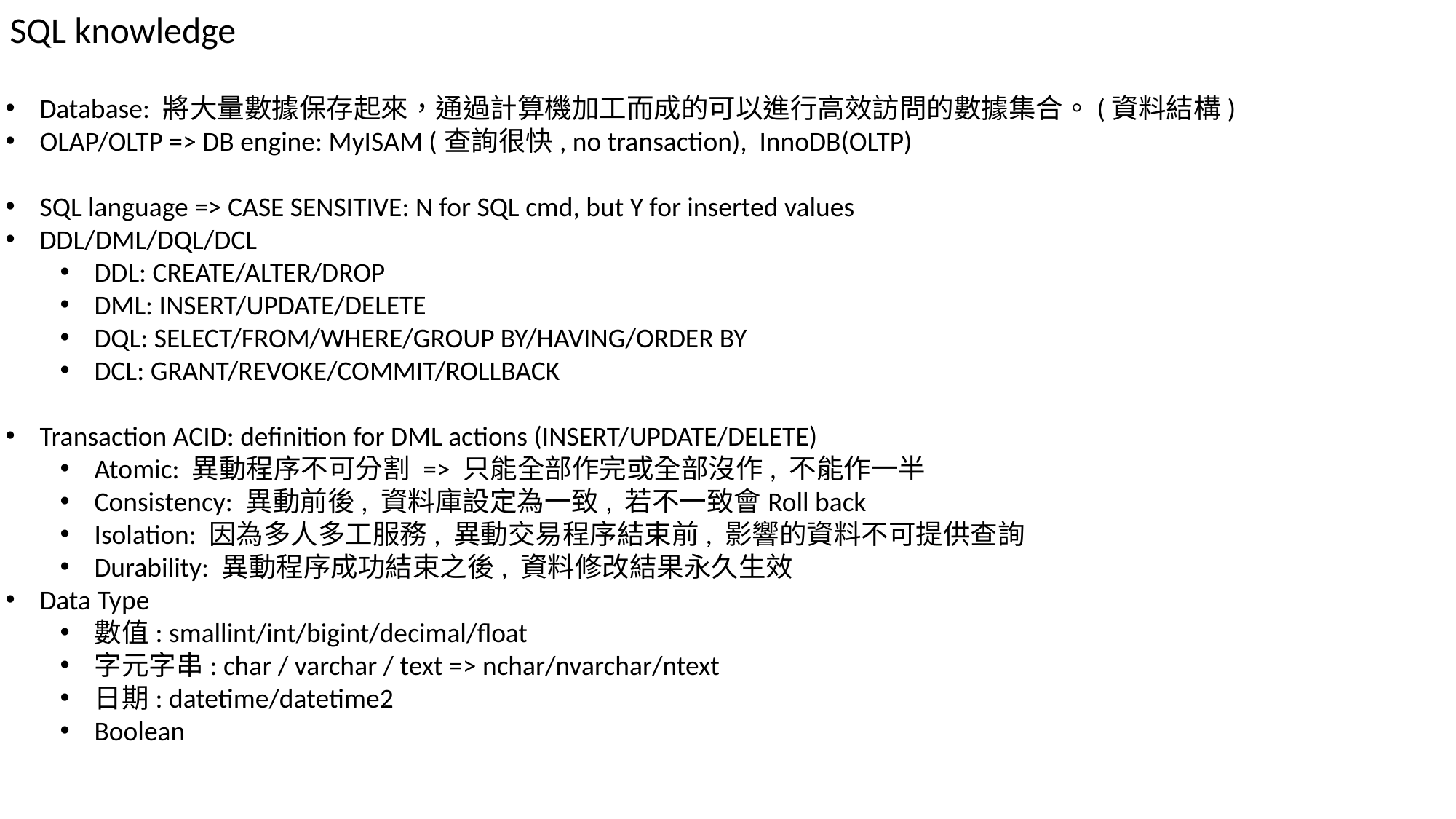

SQL knowledge
Database: 將大量數據保存起來，通過計算機加工而成的可以進行高效訪問的數據集合。(資料結構)
OLAP/OLTP => DB engine: MyISAM (查詢很快, no transaction),  InnoDB(OLTP)

SQL language => CASE SENSITIVE: N for SQL cmd, but Y for inserted values
DDL/DML/DQL/DCL
DDL: CREATE/ALTER/DROP
DML: INSERT/UPDATE/DELETE
DQL: SELECT/FROM/WHERE/GROUP BY/HAVING/ORDER BY
DCL: GRANT/REVOKE/COMMIT/ROLLBACK

Transaction ACID: definition for DML actions (INSERT/UPDATE/DELETE)
Atomic: 異動程序不可分割 => 只能全部作完或全部沒作, 不能作一半
Consistency: 異動前後, 資料庫設定為一致, 若不一致會Roll back
Isolation: 因為多人多工服務, 異動交易程序結束前, 影響的資料不可提供查詢
Durability: 異動程序成功結束之後, 資料修改結果永久生效
Data Type
數值: smallint/int/bigint/decimal/float
字元字串: char / varchar / text => nchar/nvarchar/ntext
日期: datetime/datetime2
Boolean